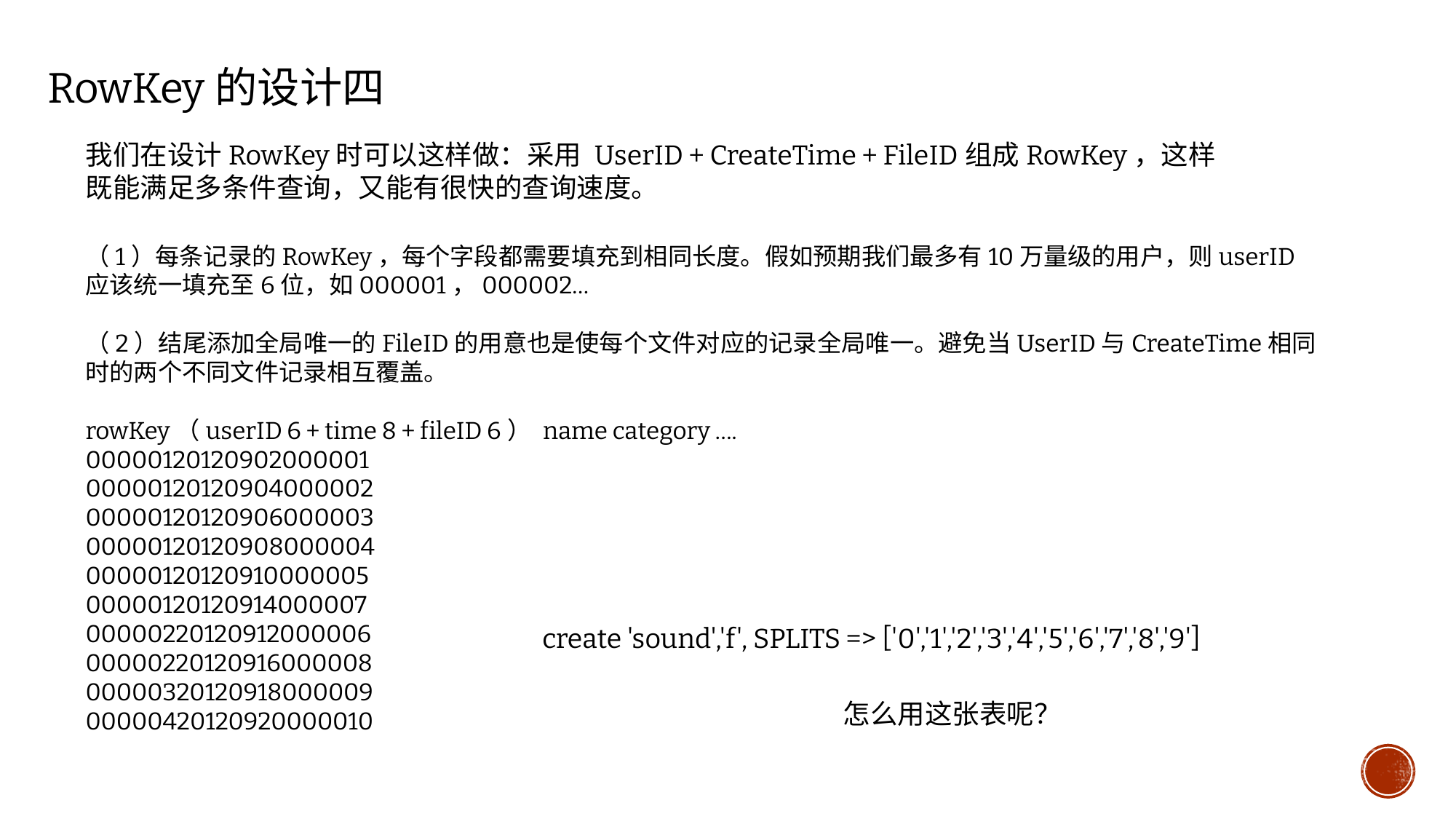

RowKey的设计四
我们在设计RowKey时可以这样做：采用 UserID + CreateTime + FileID组成RowKey，这样既能满足多条件查询，又能有很快的查询速度。
（1）每条记录的RowKey，每个字段都需要填充到相同长度。假如预期我们最多有10万量级的用户，则userID应该统一填充至6位，如000001，000002…

（2）结尾添加全局唯一的FileID的用意也是使每个文件对应的记录全局唯一。避免当UserID与CreateTime相同时的两个不同文件记录相互覆盖。
rowKey（userID 6 + time 8 + fileID 6） name category ….
00000120120902000001
00000120120904000002
00000120120906000003
00000120120908000004
00000120120910000005
00000120120914000007
00000220120912000006
00000220120916000008
00000320120918000009
00000420120920000010
create 'sound','f', SPLITS => ['0','1','2','3','4','5','6','7','8','9']
怎么用这张表呢？